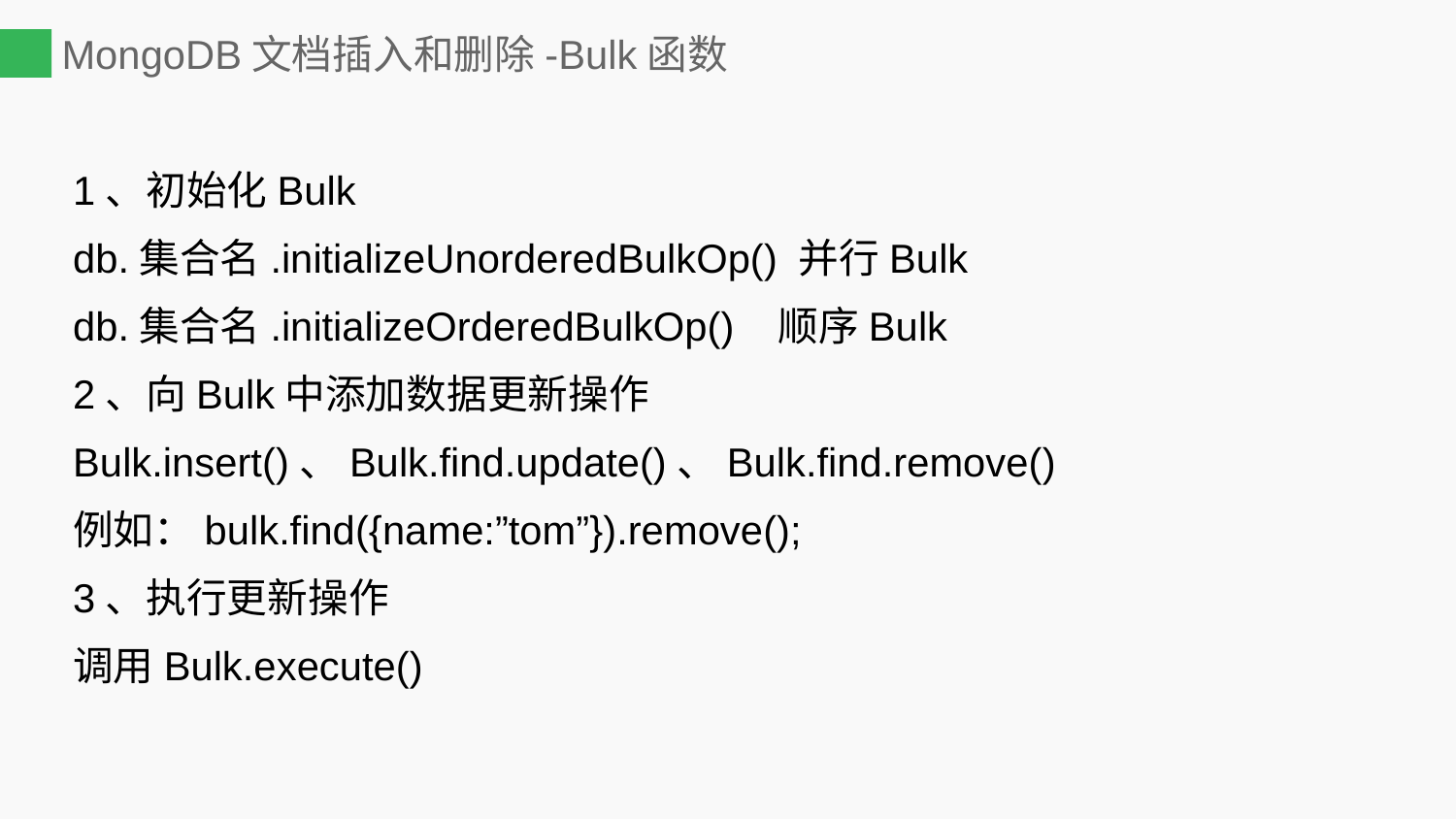

# MongoDB文档插入和删除-Bulk函数
1、初始化Bulk
db.集合名.initializeUnorderedBulkOp() 并行Bulk
db.集合名.initializeOrderedBulkOp()   顺序Bulk
2、向Bulk中添加数据更新操作
Bulk.insert()、Bulk.find.update()、Bulk.find.remove()
例如：bulk.find({name:”tom”}).remove();
3、执行更新操作
调用Bulk.execute()